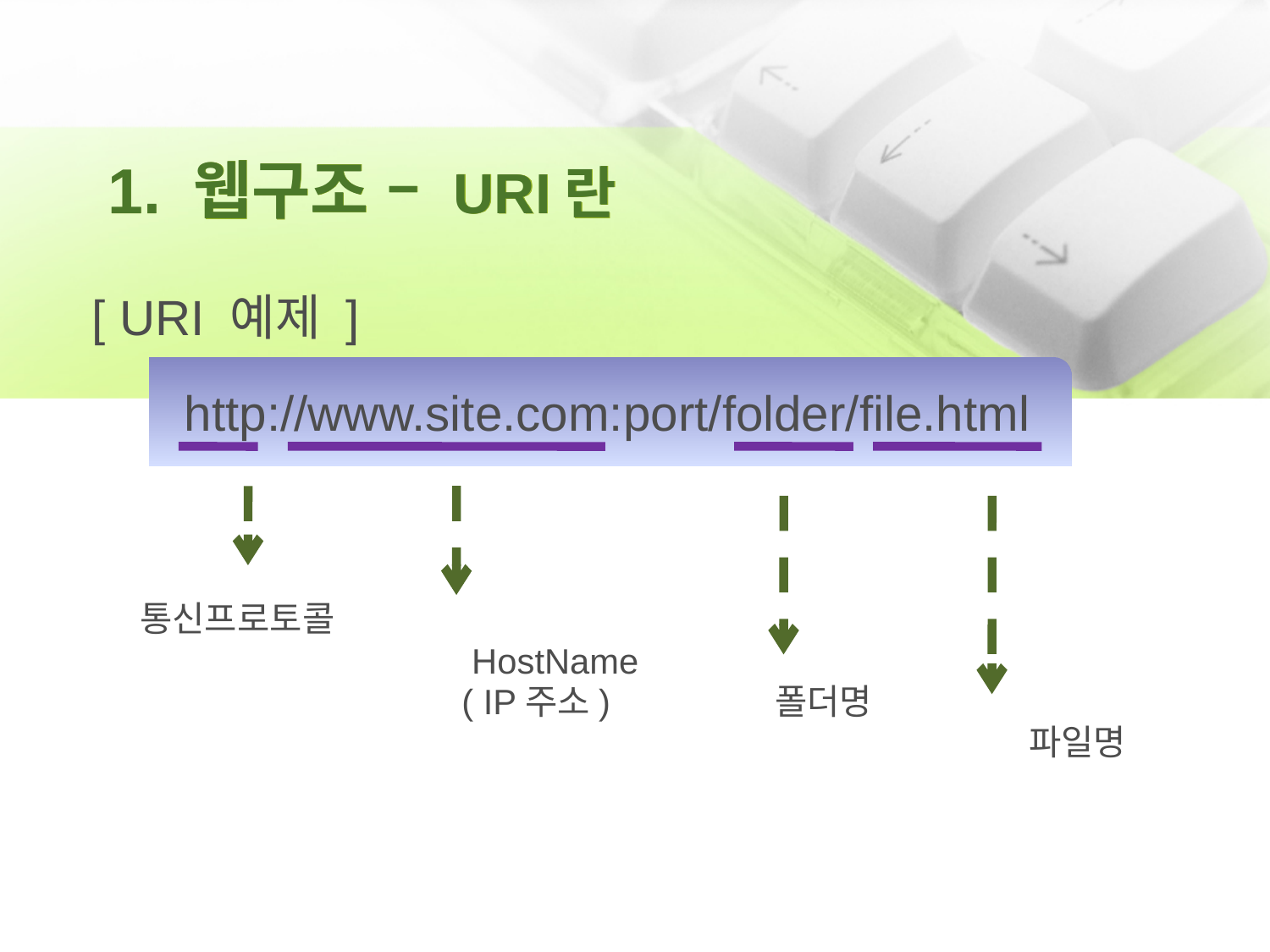

# 1. 웹구조 – URI란

[ URI 예제 ]

	통신프로토콜
			        HostName
			       ( IP주소)	     	폴더명
						         		파일명

http://www.site.com:port/folder/file.html